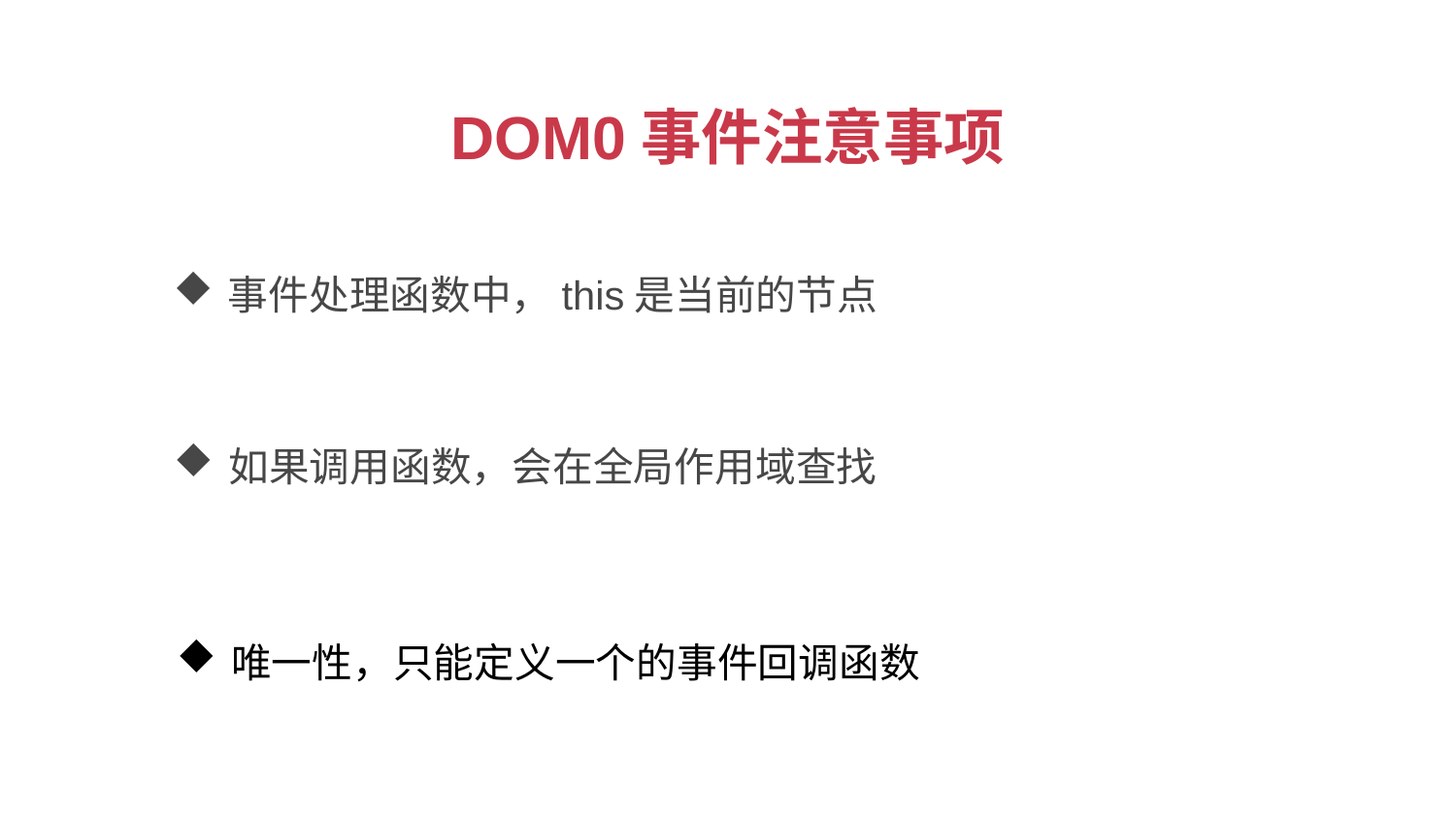

DOM0事件注意事项
事件处理函数中，this是当前的节点
如果调用函数，会在全局作用域查找
唯一性，只能定义一个的事件回调函数